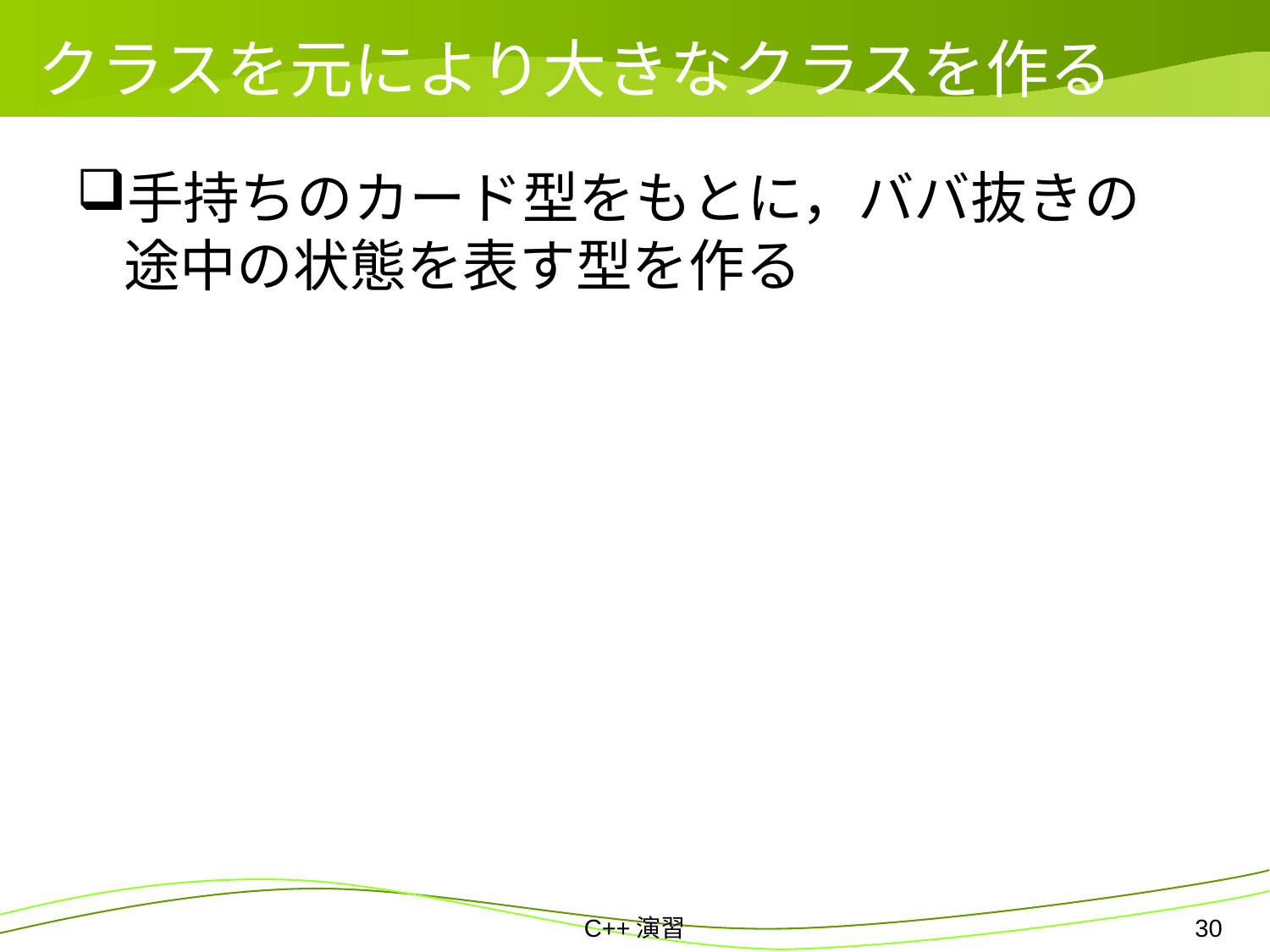

# クラスを元により大きなクラスを作る
手持ちのカード型をもとに，ババ抜きの途中の状態を表す型を作る
C++演習
30